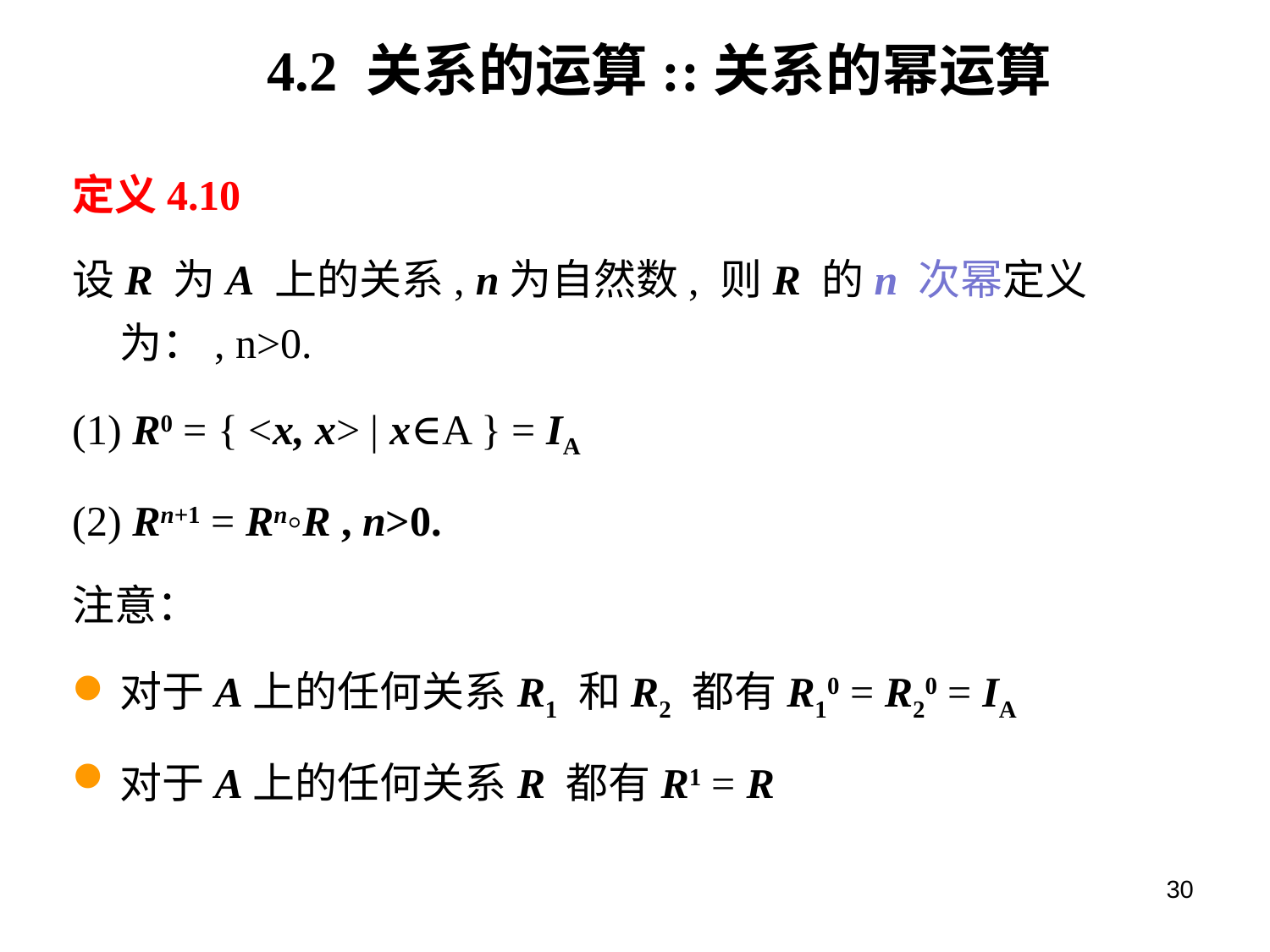

# 4.2 关系的运算::关系的幂运算
定义4.10
设R 为A 上的关系, n为自然数, 则R 的n 次幂定义为：, n>0.
(1) R0 = { <x, x> | x∈A } = IA
(2) Rn+1 = Rn◦R , n>0.
注意：
对于A上的任何关系R1 和R2 都有R10 = R20 = IA
对于A上的任何关系R 都有R1 = R
30